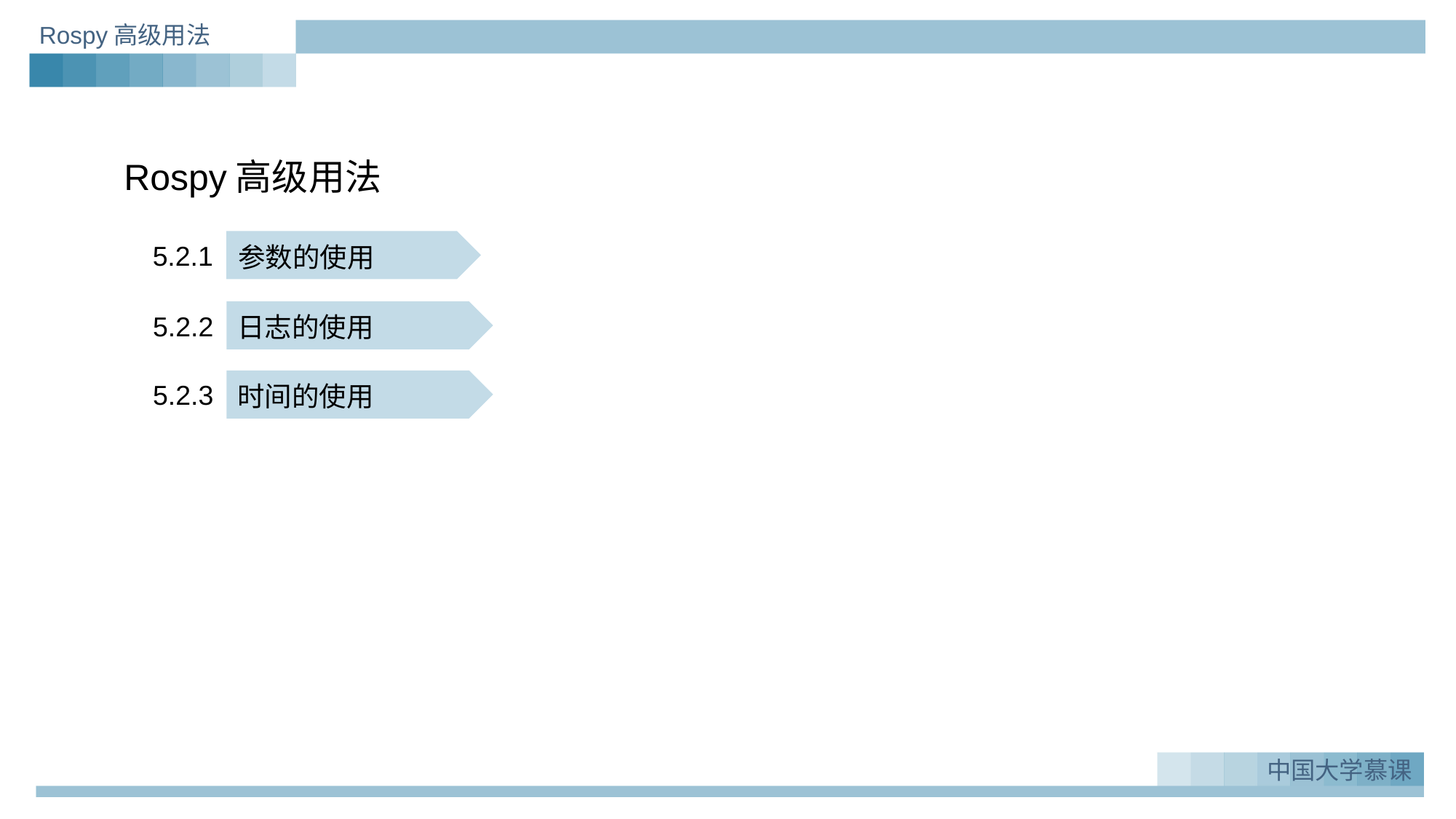

Rospy高级用法
Rospy高级用法

5.2.1
参数的使用

5.2.2
日志的使用

5.2.3
时间的使用
中国大学慕课